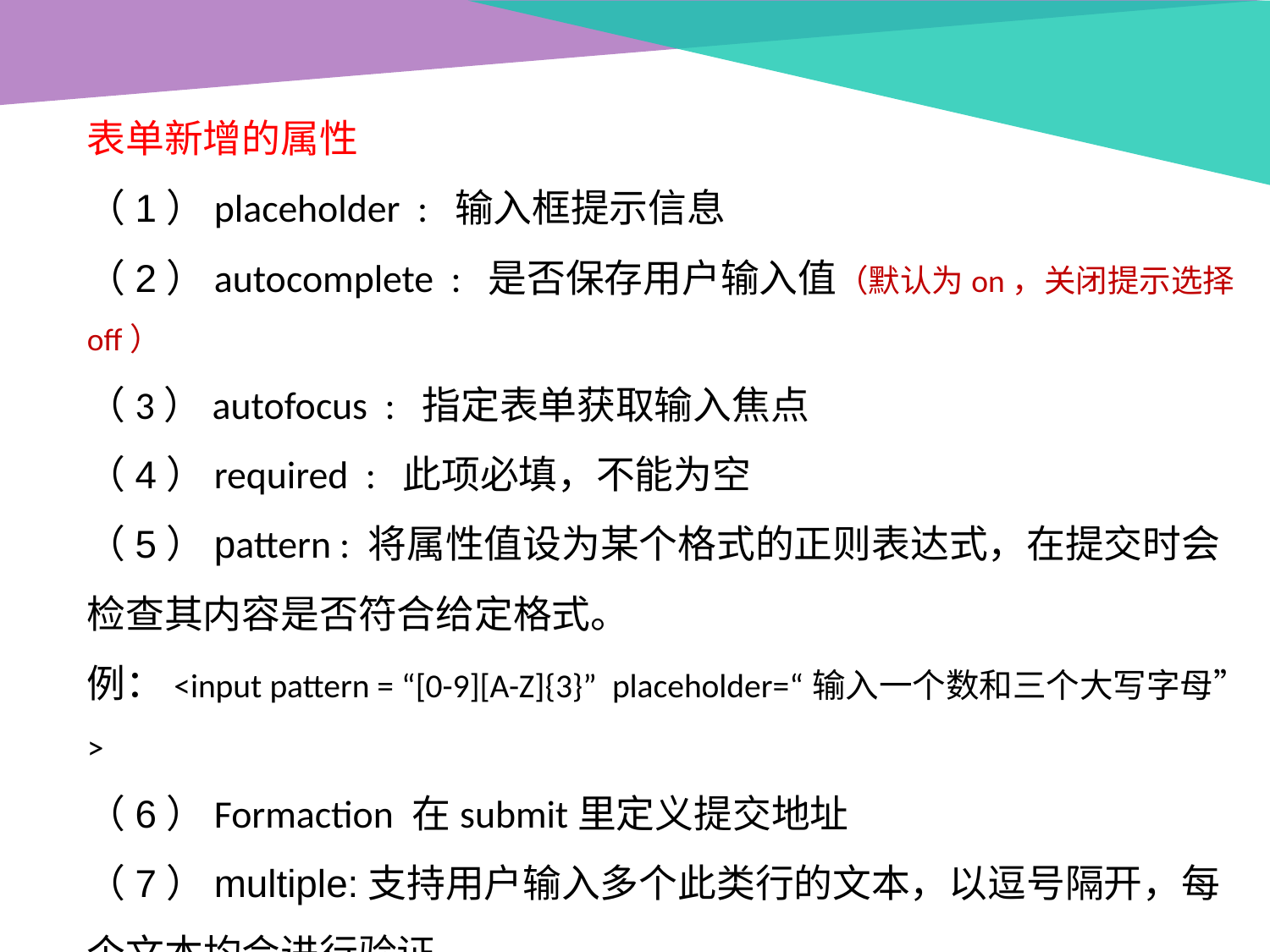

表单新增的属性
（1）placeholder  :  输入框提示信息
（2）autocomplete  :  是否保存用户输入值（默认为on，关闭提示选择off）
（3）autofocus  :  指定表单获取输入焦点
（4）required  :  此项必填，不能为空
（5）pattern : 将属性值设为某个格式的正则表达式，在提交时会检查其内容是否符合给定格式。
例：<input pattern = “[0-9][A-Z]{3}”  placeholder=“输入一个数和三个大写字母”>
（6）Formaction 在submit里定义提交地址
（7）multiple:支持用户输入多个此类行的文本，以逗号隔开，每个文本均会进行验证